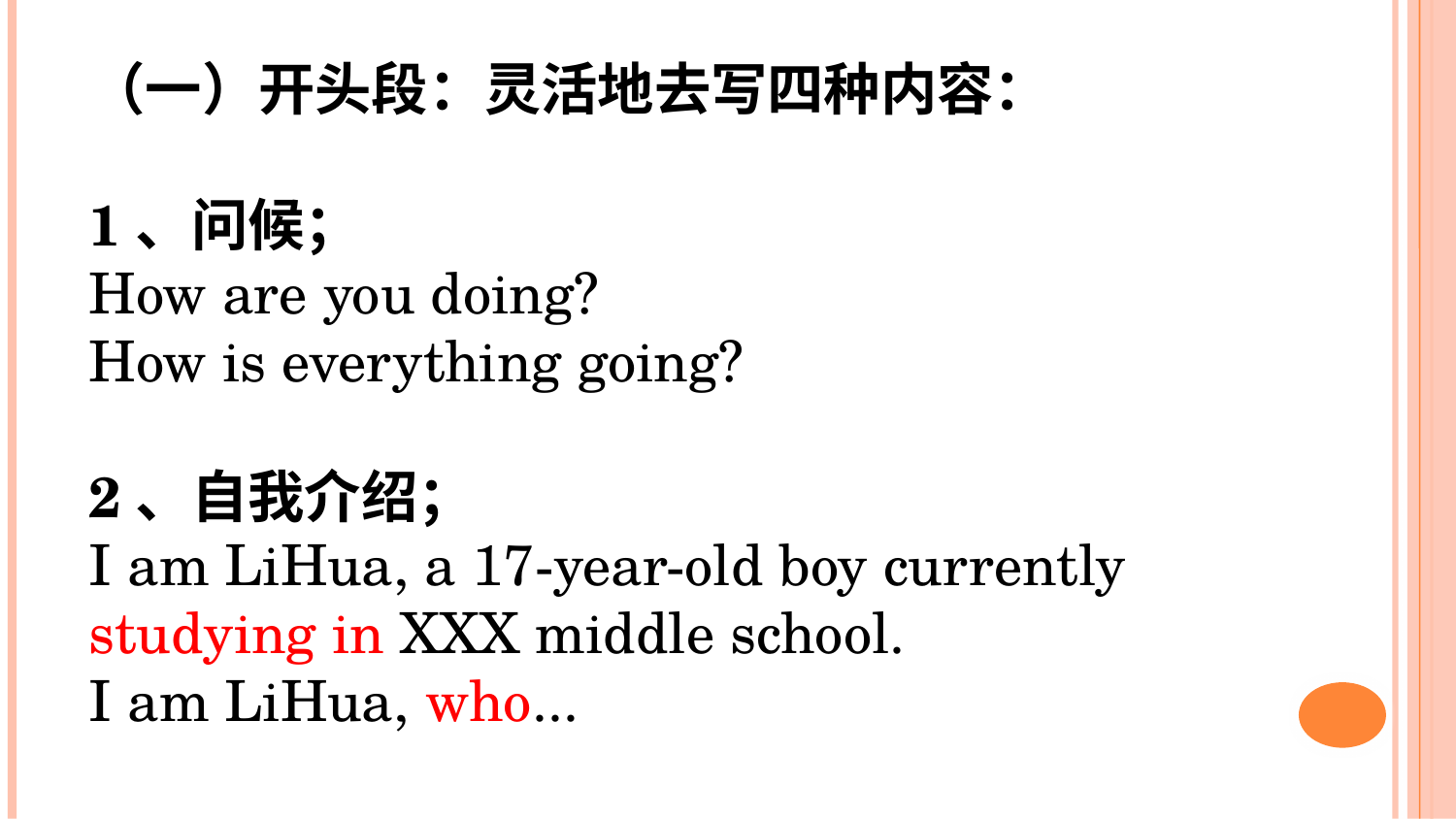

（一）开头段：灵活地去写四种内容：

1、问候；
How are you doing?
How is everything going?

2、自我介绍；
I am LiHua, a 17-year-old boy currently studying in XXX middle school.
I am LiHua, who...